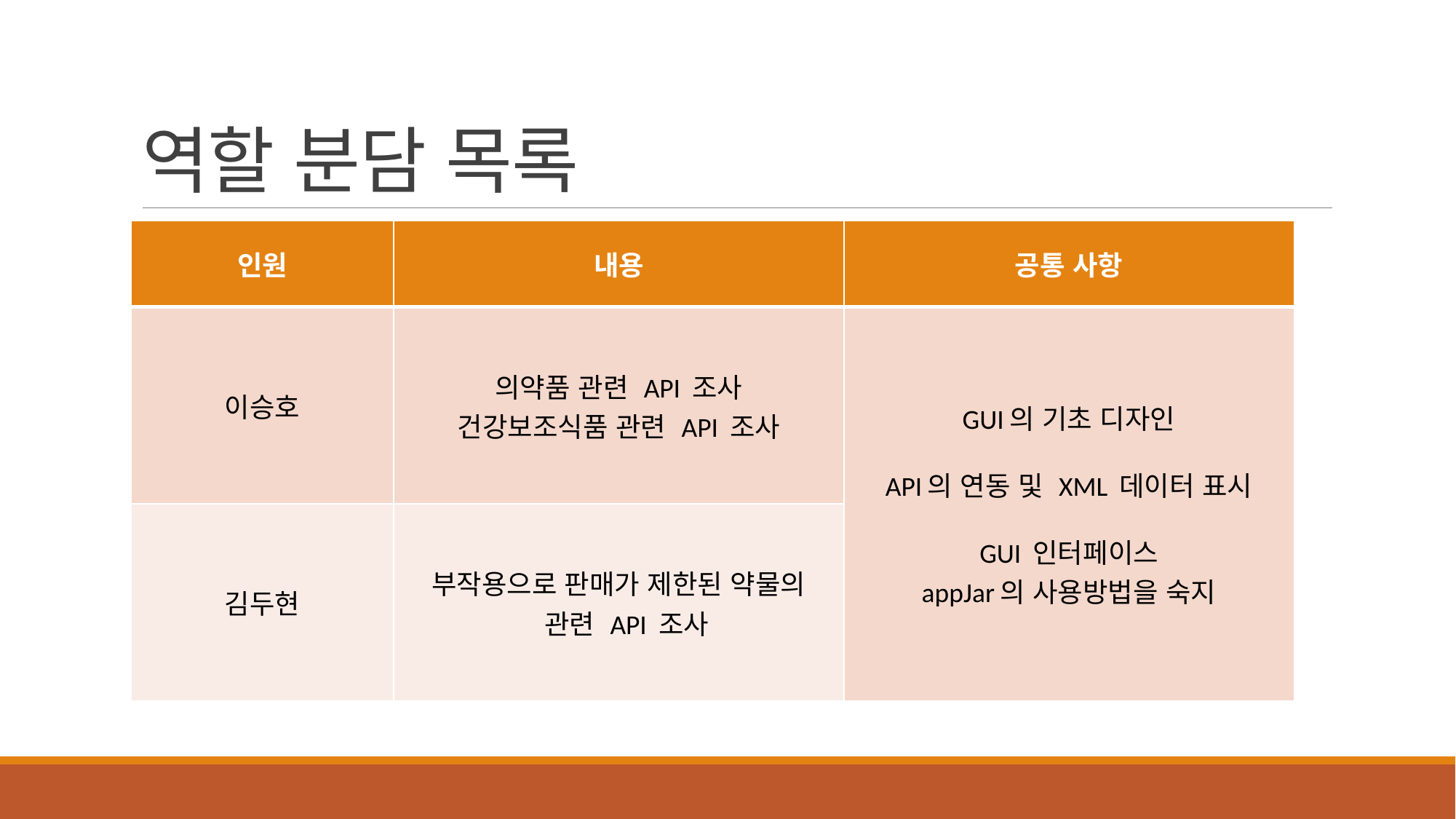

# 역할 분담 목록
| 인원 | 내용 | 공통 사항 |
| --- | --- | --- |
| 이승호 | 의약품 관련 API 조사 건강보조식품 관련 API 조사 | GUI의 기초 디자인 API의 연동 및 XML 데이터 표시 GUI 인터페이스 appJar의 사용방법을 숙지 |
| 김두현 | 부작용으로 판매가 제한된 약물의 관련 API 조사 |  |